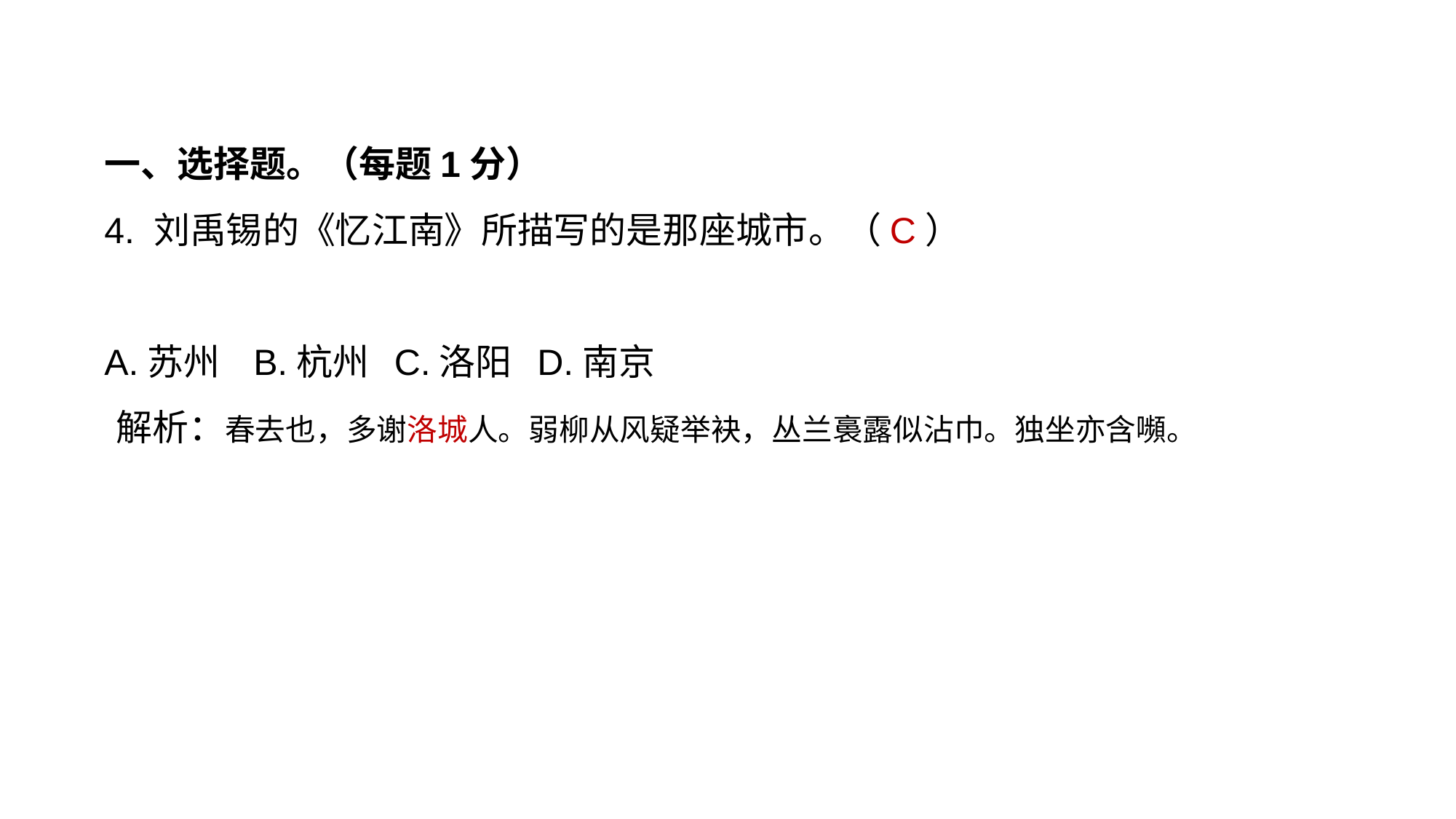

一、选择题。（每题1分）
4. 刘禹锡的《忆江南》所描写的是那座城市。（C）

A.苏州   B.杭州  C.洛阳  D.南京
解析：春去也，多谢洛城人。弱柳从风疑举袂，丛兰裛露似沾巾。独坐亦含嚬。